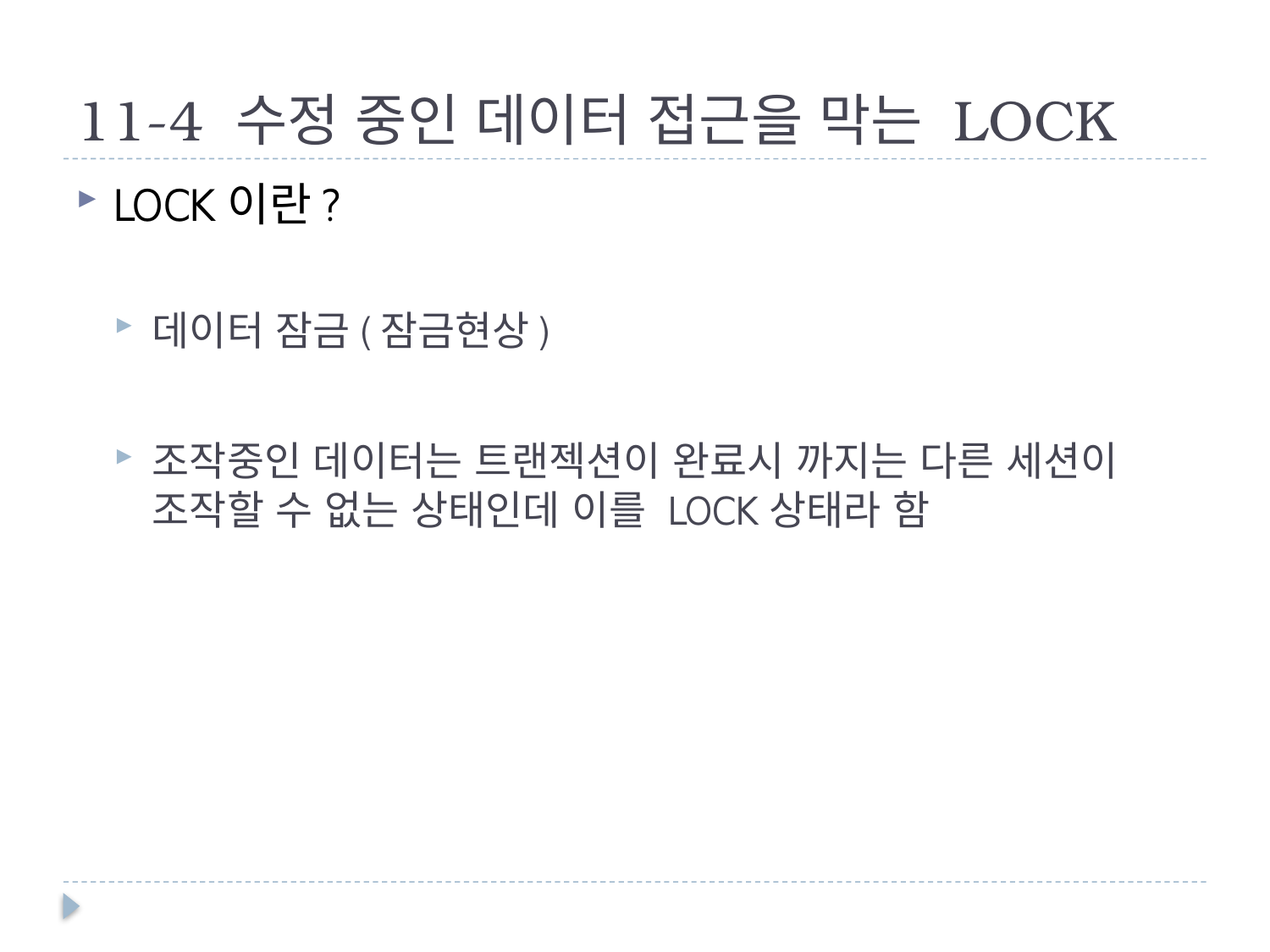

# 11-4 수정 중인 데이터 접근을 막는 LOCK
LOCK이란?

데이터 잠금(잠금현상)

조작중인 데이터는 트랜젝션이 완료시 까지는 다른 세션이 조작할 수 없는 상태인데 이를 LOCK상태라 함